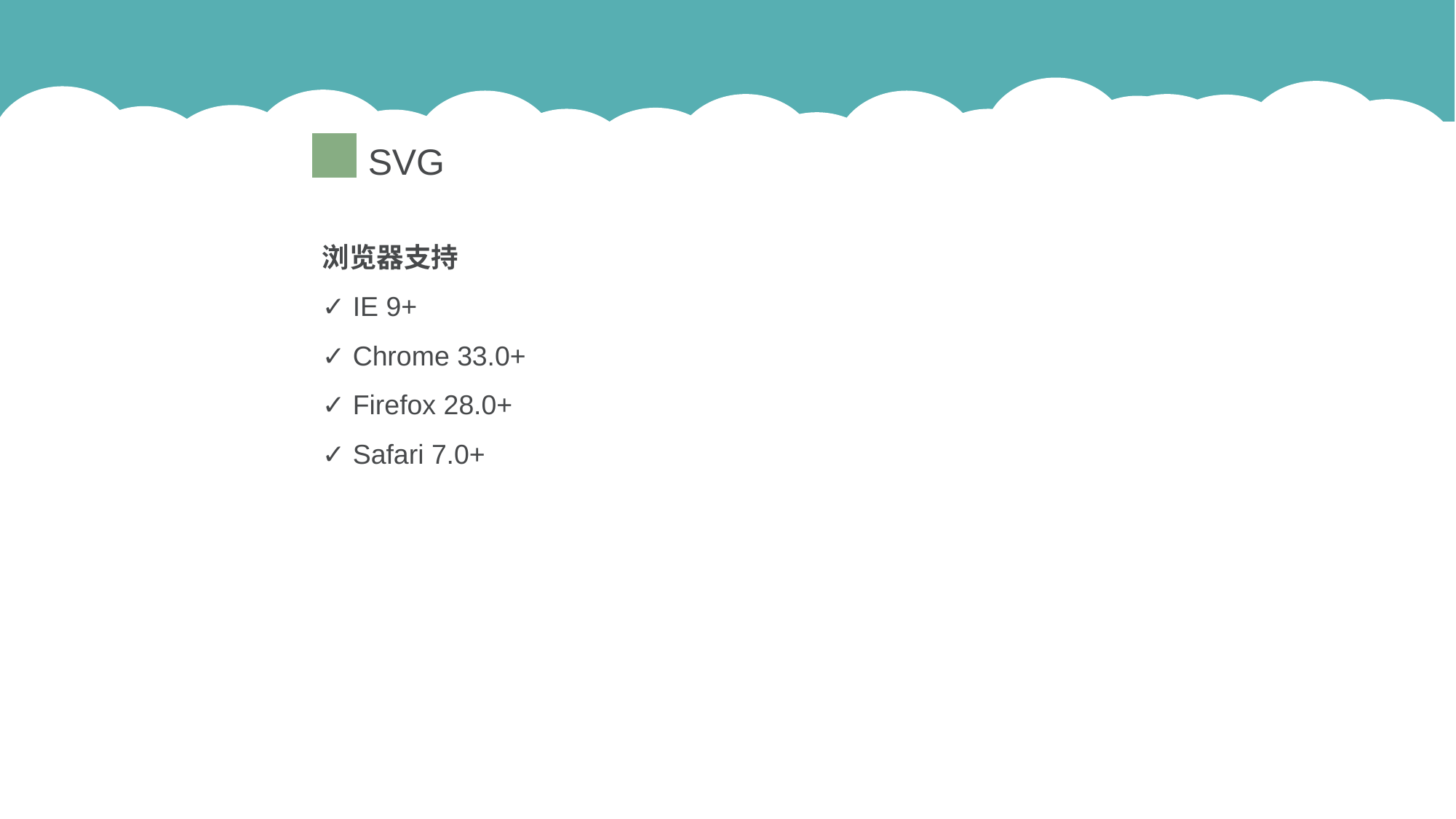

SVG
浏览器支持
✓ IE 9+
✓ Chrome 33.0+
✓ Firefox 28.0+
✓ Safari 7.0+